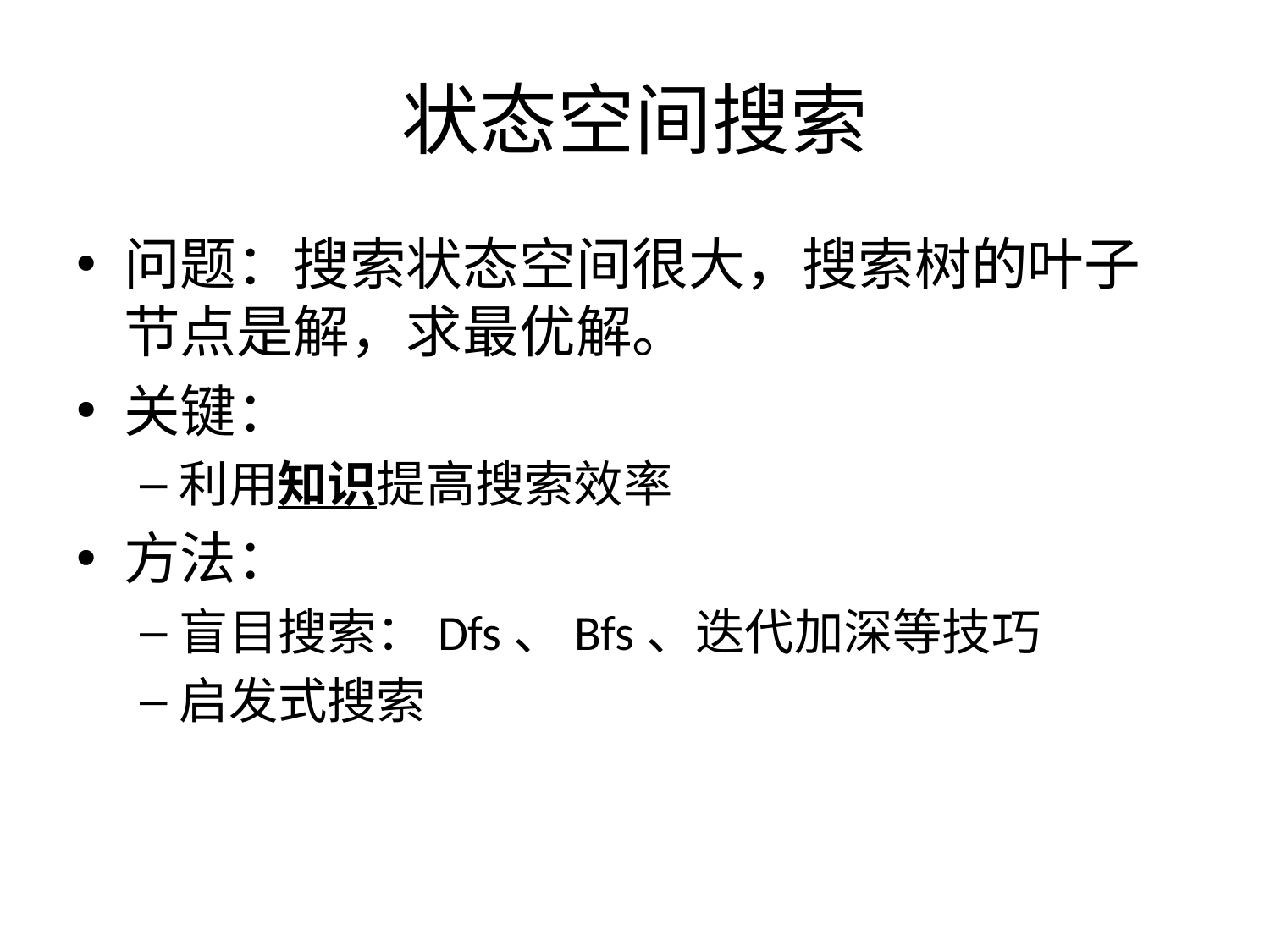

# 状态空间搜索
问题：搜索状态空间很大，搜索树的叶子节点是解，求最优解。
关键：
利用知识提高搜索效率
方法：
盲目搜索：Dfs、Bfs、迭代加深等技巧
启发式搜索